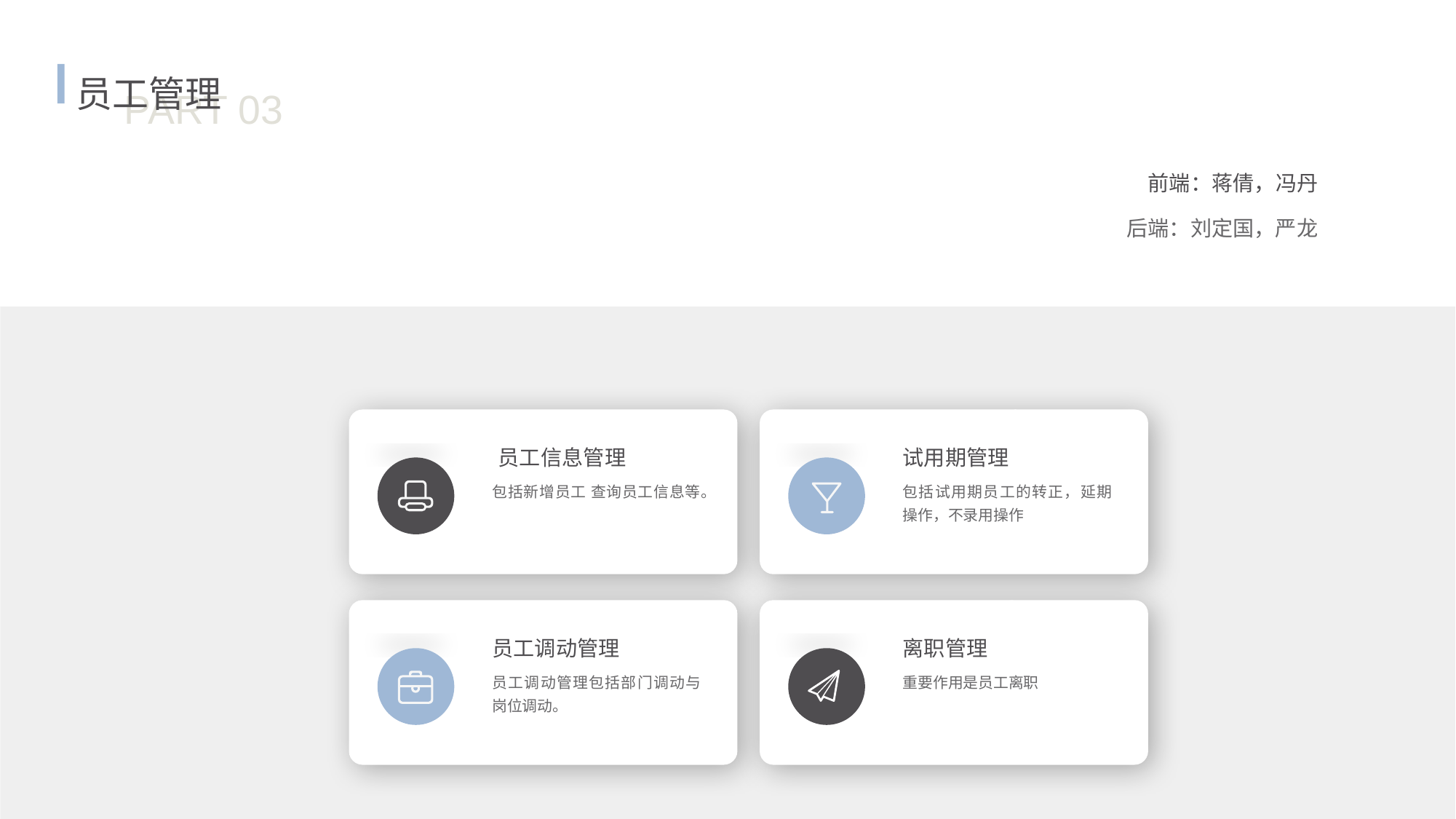

员工管理

PART 03
前端：蒋倩，冯丹
后端：刘定国，严龙

员工信息管理

包括新增员工 查询员工信息等。

试用期管理

包括试用期员工的转正，延期操作，不录用操作

员工调动管理

员工调动管理包括部门调动与岗位调动。

离职管理

重要作用是员工离职